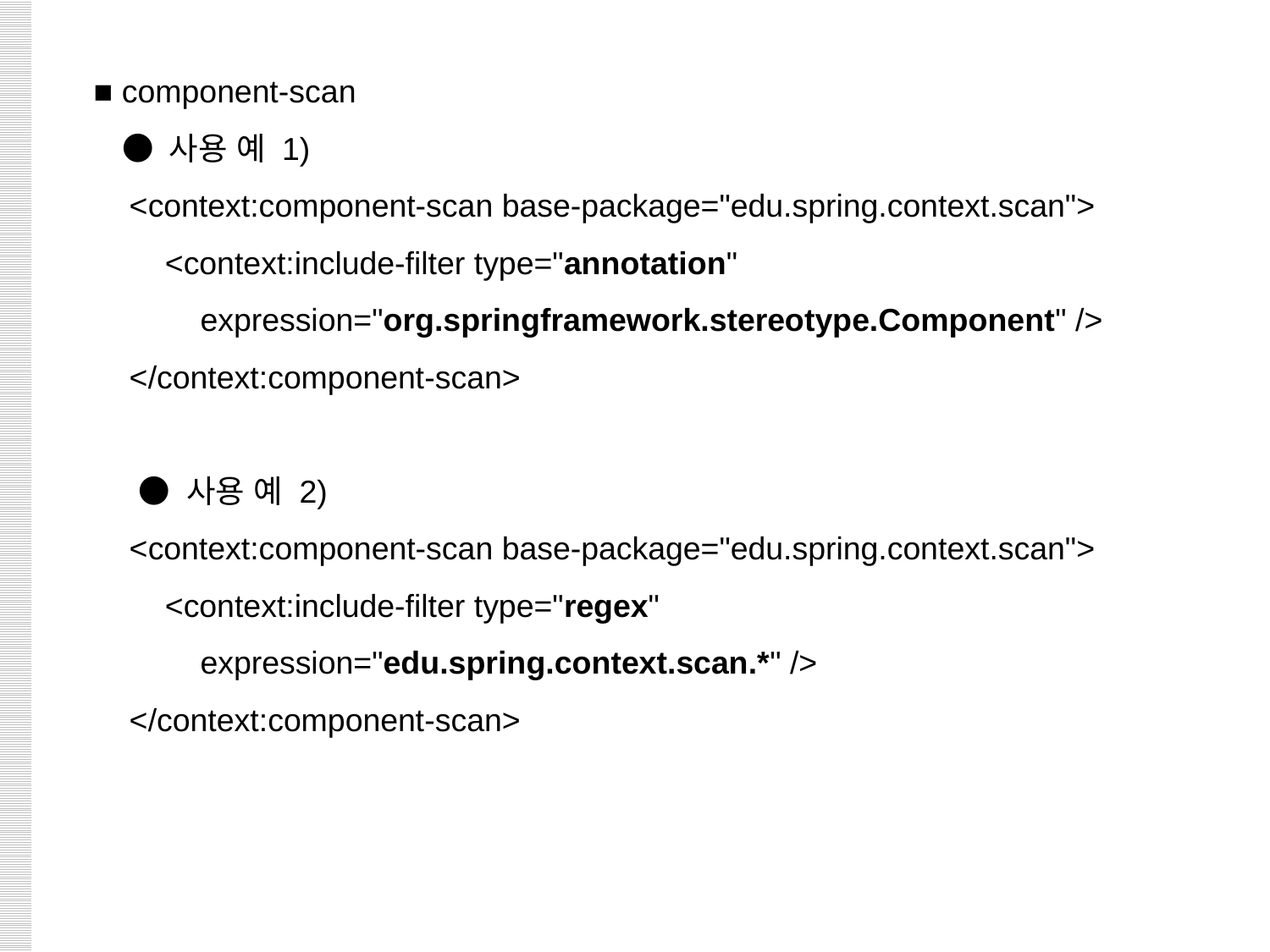

■ component-scan
    ● 사용 예 1)
    <context:component-scan base-package="edu.spring.context.scan">
        <context:include-filter type="annotation"
            expression="org.springframework.stereotype.Component" />
    </context:component-scan>

     ● 사용 예 2)
    <context:component-scan base-package="edu.spring.context.scan">
        <context:include-filter type="regex"
            expression="edu.spring.context.scan.*" />
    </context:component-scan>